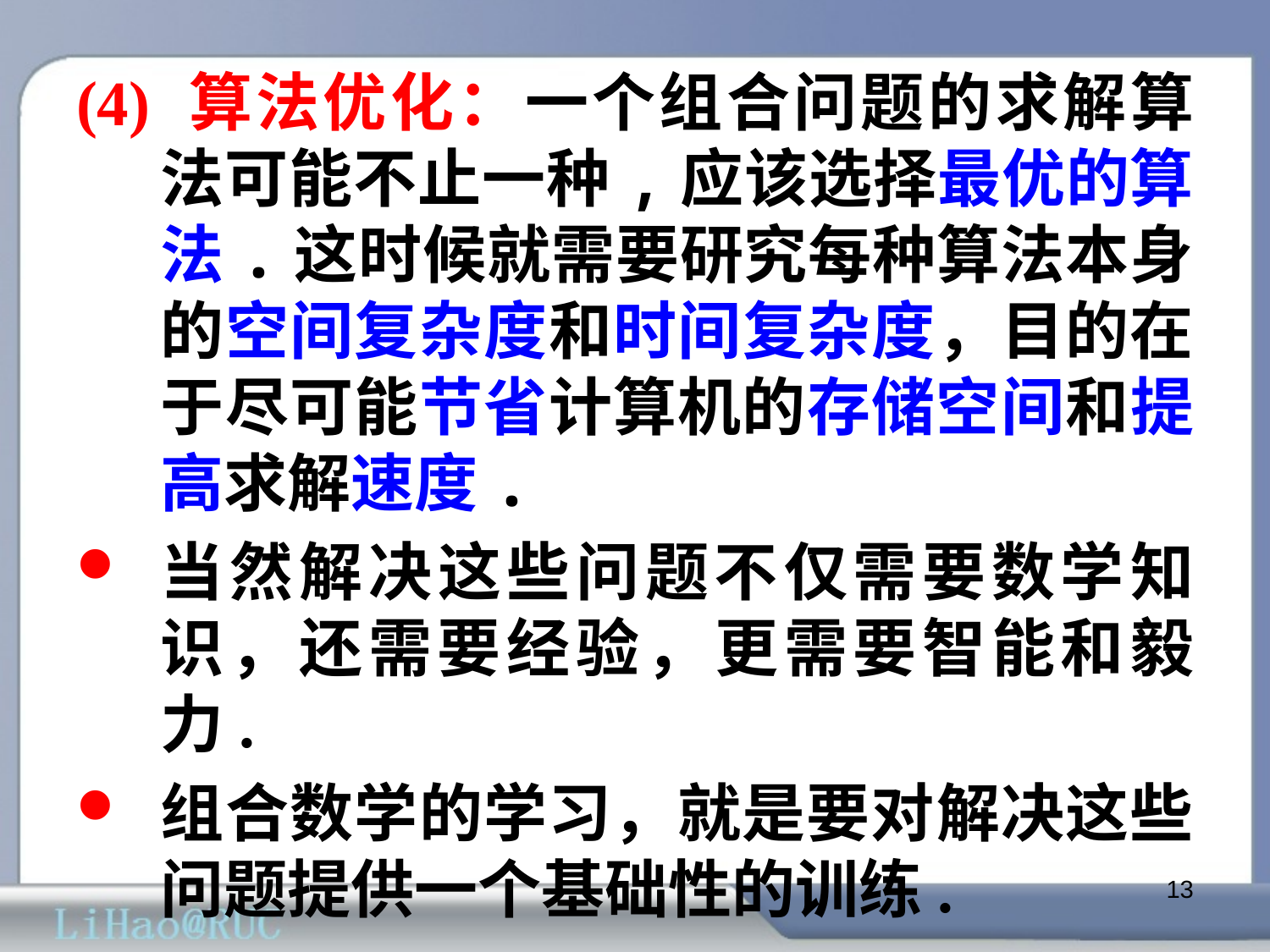

(4) 算法优化：一个组合问题的求解算法可能不止一种,应该选择最优的算法.这时候就需要研究每种算法本身的空间复杂度和时间复杂度，目的在于尽可能节省计算机的存储空间和提高求解速度.
当然解决这些问题不仅需要数学知识，还需要经验，更需要智能和毅力.
组合数学的学习，就是要对解决这些问题提供一个基础性的训练.
13